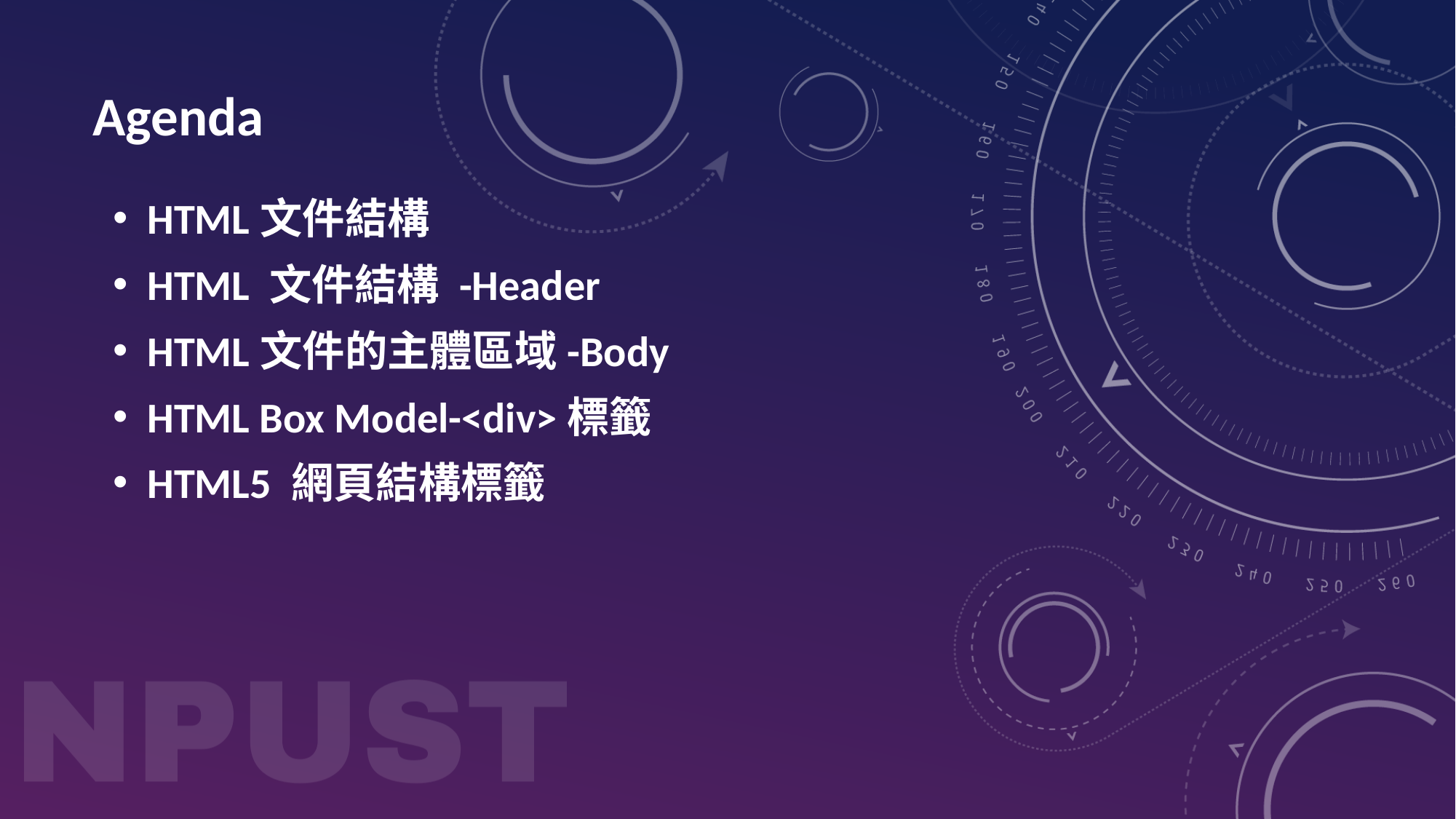

# Agenda
HTML文件結構
HTML 文件結構 -Header
HTML文件的主體區域-Body
HTML Box Model-<div>標籤
HTML5 網頁結構標籤